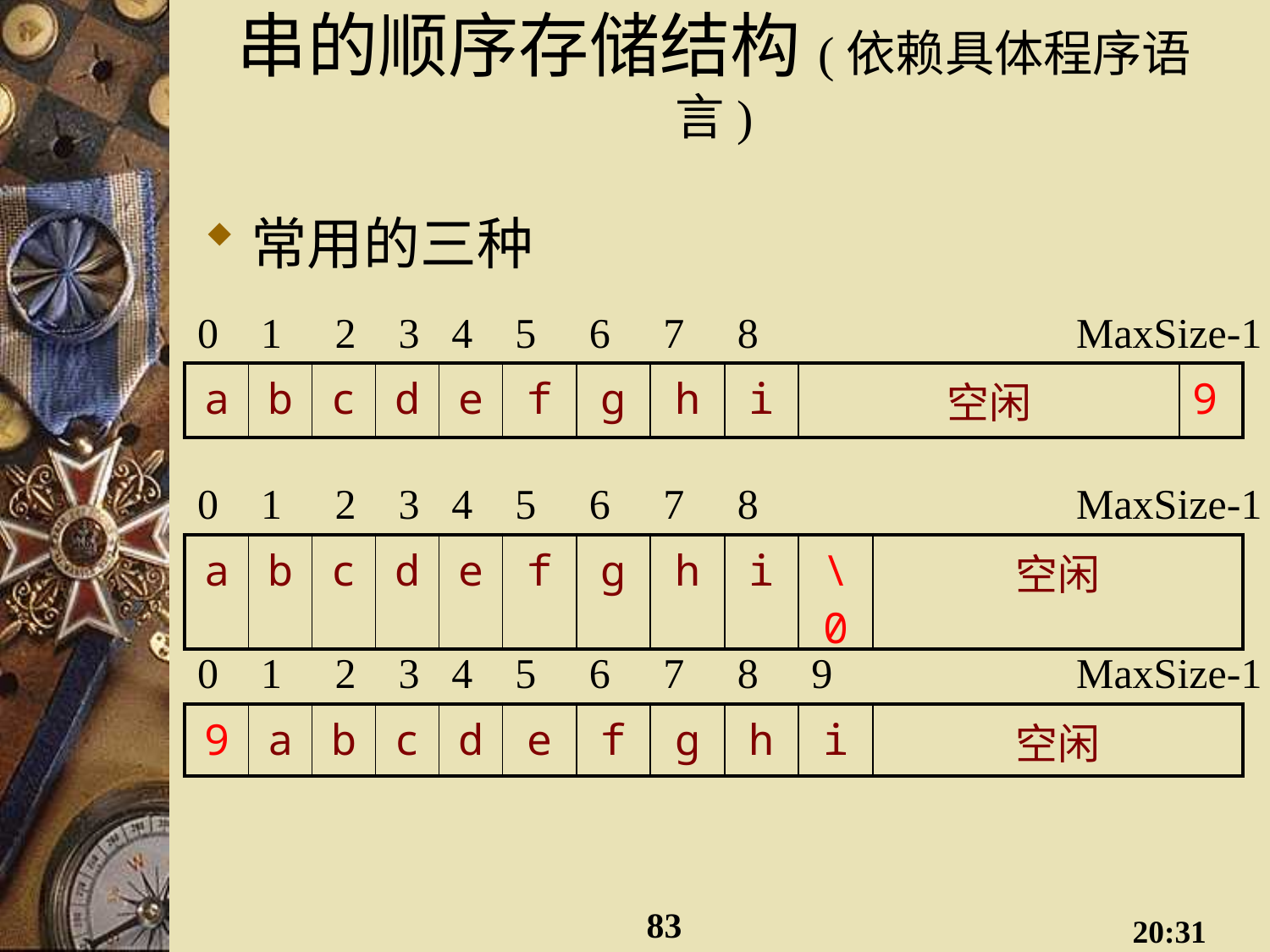

# 串的顺序存储结构(依赖具体程序语言)
常用的三种

0    1     2    3   4    5     6     7     8                              MaxSize-1
| a | b | c | d | e | f | g | h | i | 空闲 | 9 |
| --- | --- | --- | --- | --- | --- | --- | --- | --- | --- | --- |
0    1     2    3   4    5     6     7     8                              MaxSize-1
| a | b | c | d | e | f | g | h | i | \0 | 空闲 |
| --- | --- | --- | --- | --- | --- | --- | --- | --- | --- | --- |
0    1     2    3   4    5     6     7     8     9                       MaxSize-1
| 9 | a | b | c | d | e | f | g | h | i | 空闲 |
| --- | --- | --- | --- | --- | --- | --- | --- | --- | --- | --- |